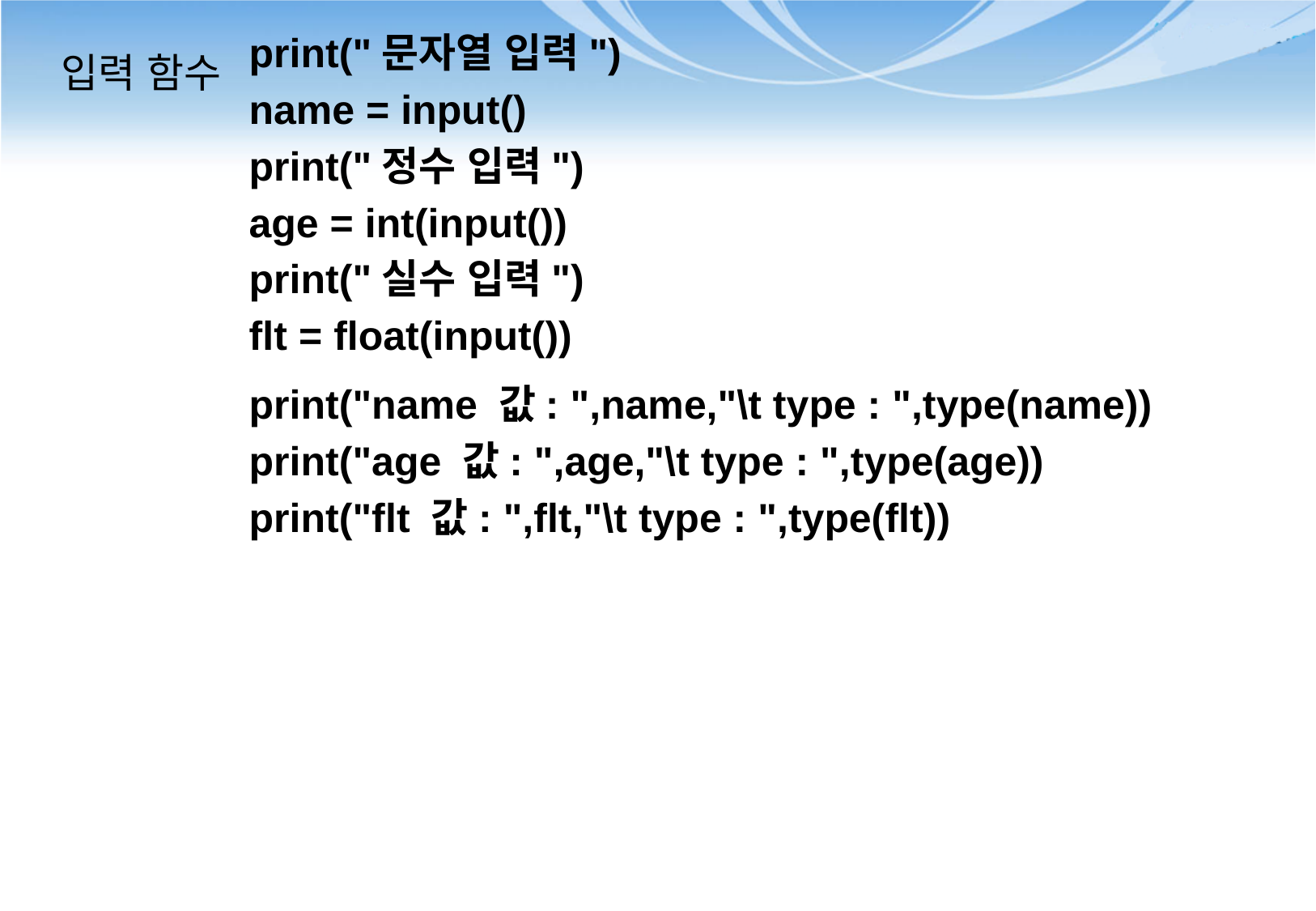

print("문자열 입력")
name = input()
print("정수 입력")
age = int(input())
print("실수 입력")
flt = float(input())

print("name 값: ",name,"\t type : ",type(name))
print("age 값: ",age,"\t type : ",type(age))
print("flt 값: ",flt,"\t type : ",type(flt))

# 입력 함수